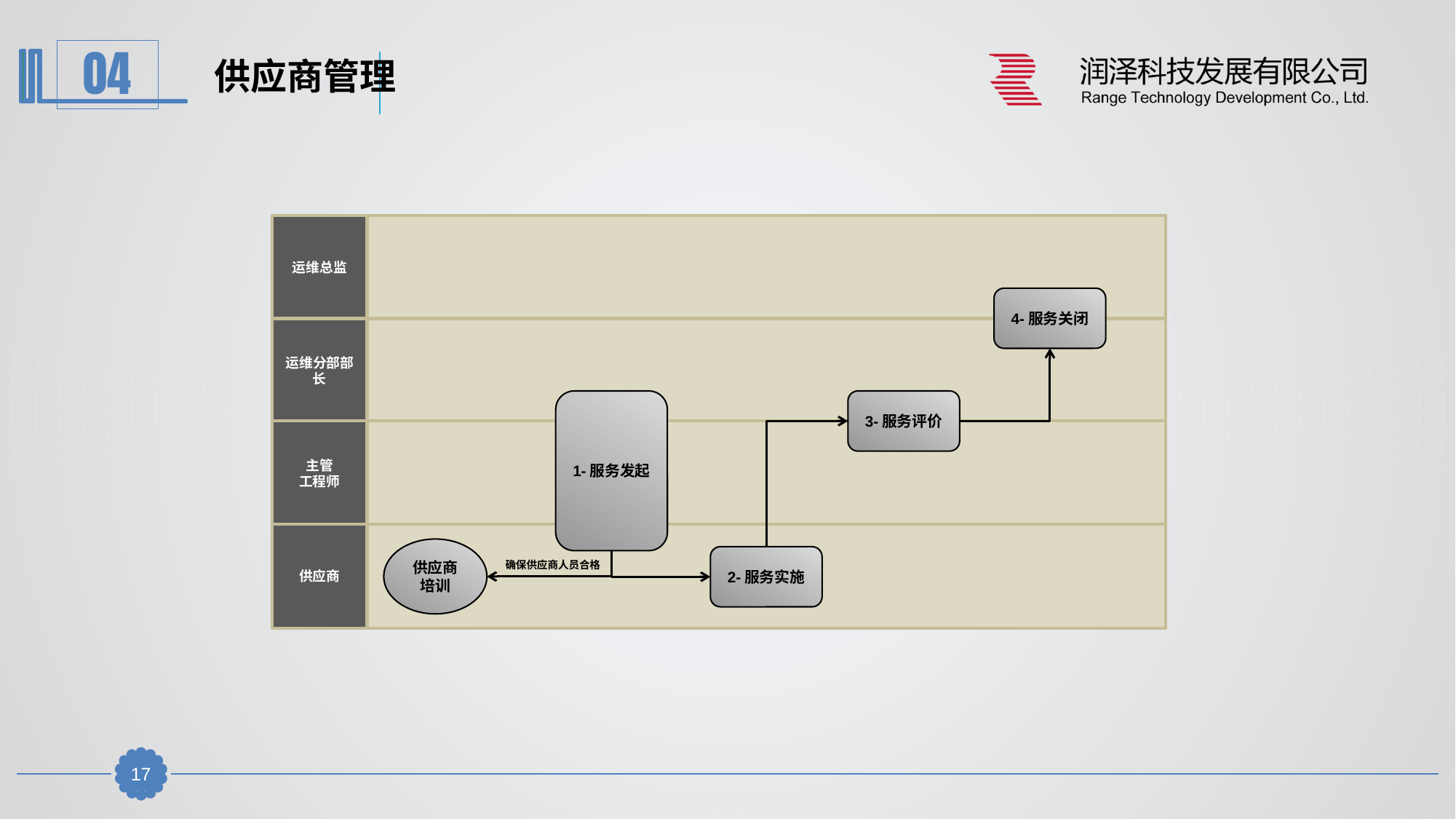

供应商管理
运维总监

运维分部部长

主管
工程师

供应商

4-服务关闭
1-服务发起
3-服务评价
供应商培训
2-服务实施
确保供应商人员合格
17